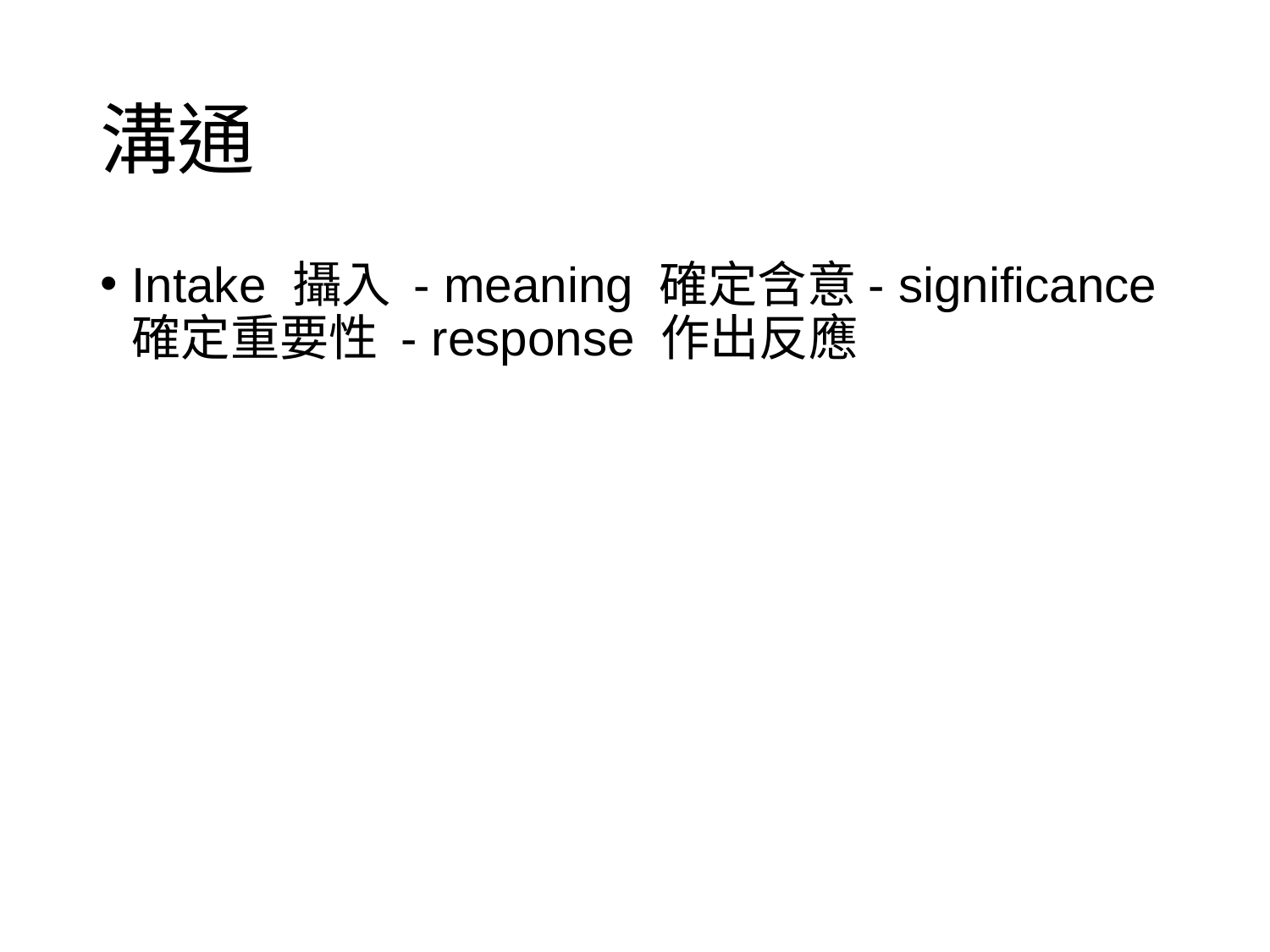

# 溝通
Intake 攝入 - meaning 確定含意- significance 確定重要性 - response 作出反應